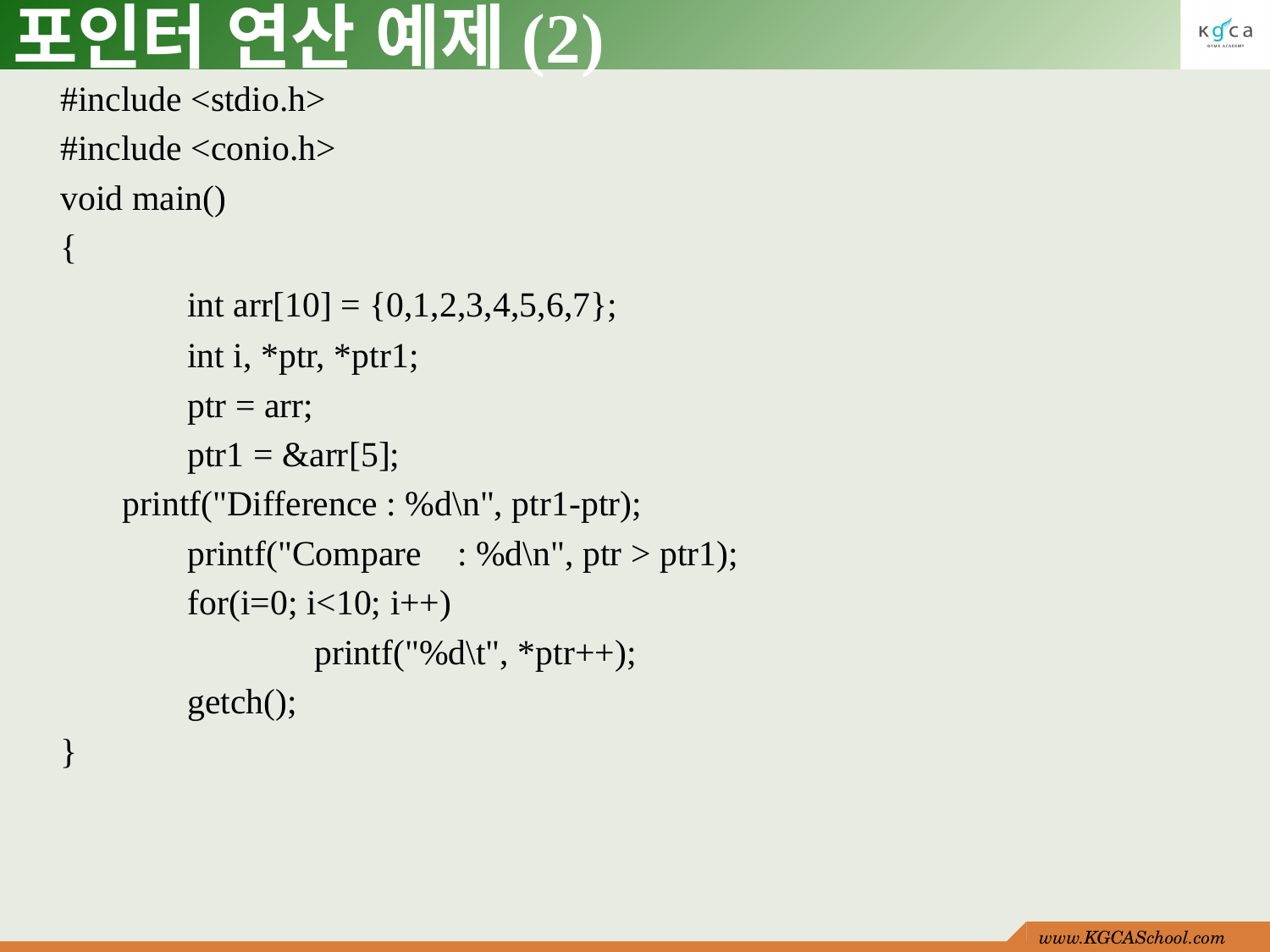

# 포인터 연산 예제(2)
#include <stdio.h>
#include <conio.h>
void main()
{
	int arr[10] = {0,1,2,3,4,5,6,7};
	int i, *ptr, *ptr1;
	ptr = arr;
	ptr1 = &arr[5];
       printf("Difference : %d\n", ptr1-ptr);
	printf("Compare    : %d\n", ptr > ptr1);
	for(i=0; i<10; i++)
		printf("%d\t", *ptr++);
	getch();
}